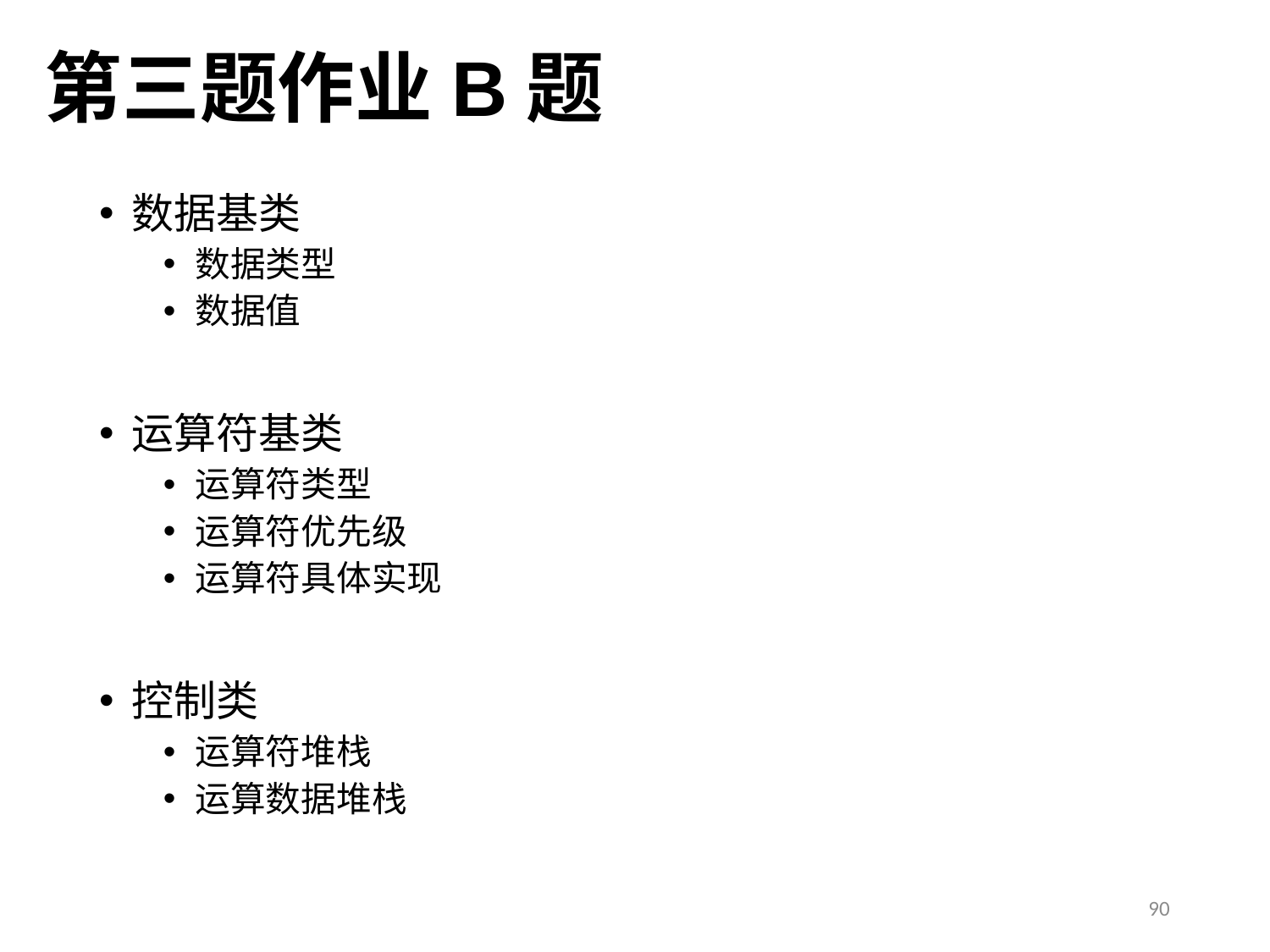

第三题作业B题
数据基类
数据类型
数据值

运算符基类
运算符类型
运算符优先级
运算符具体实现

控制类
运算符堆栈
运算数据堆栈

90